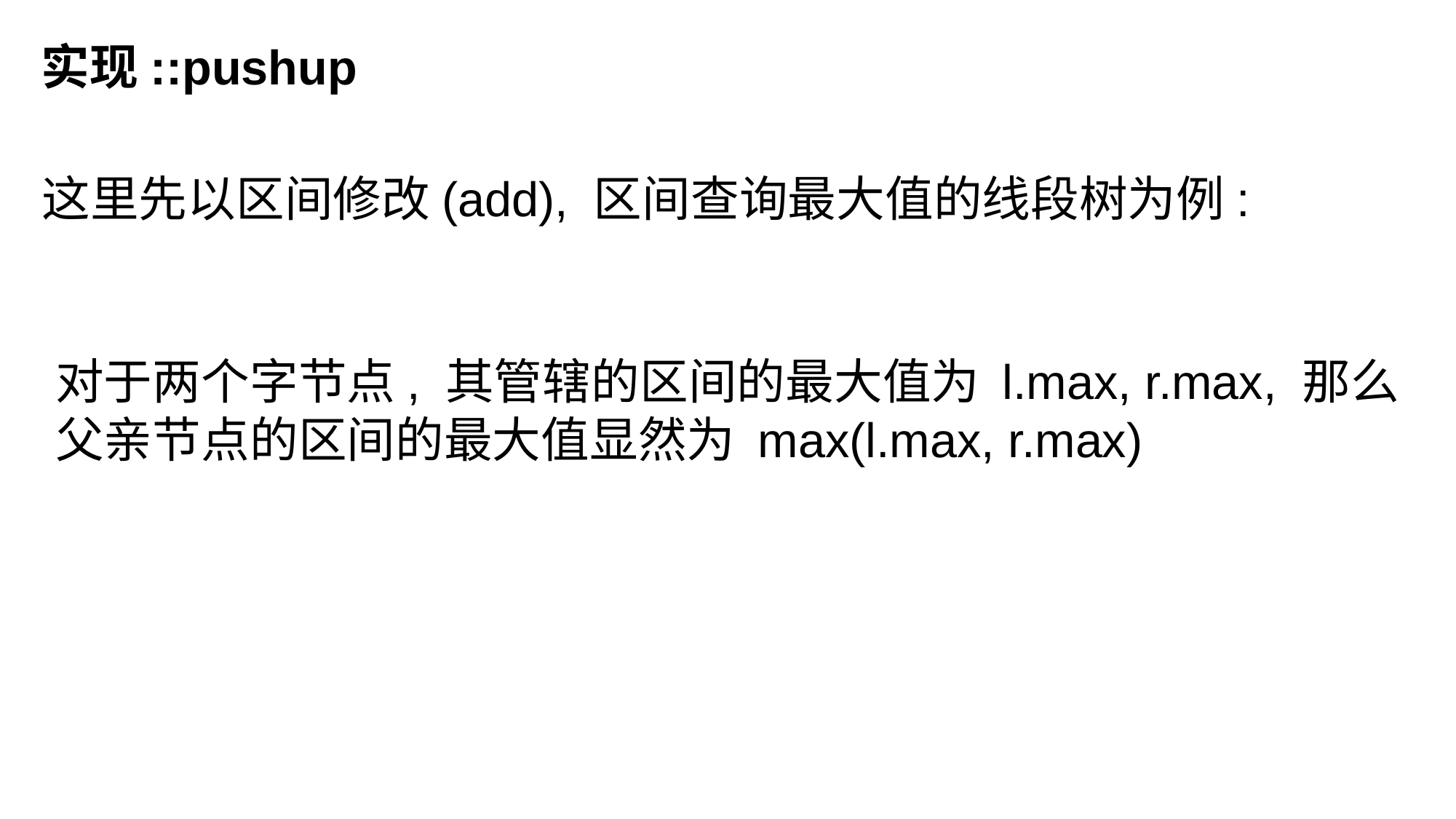

实现::pushup
这里先以区间修改(add), 区间查询最大值的线段树为例:
对于两个字节点, 其管辖的区间的最大值为 l.max, r.max, 那么父亲节点的区间的最大值显然为 max(l.max, r.max)